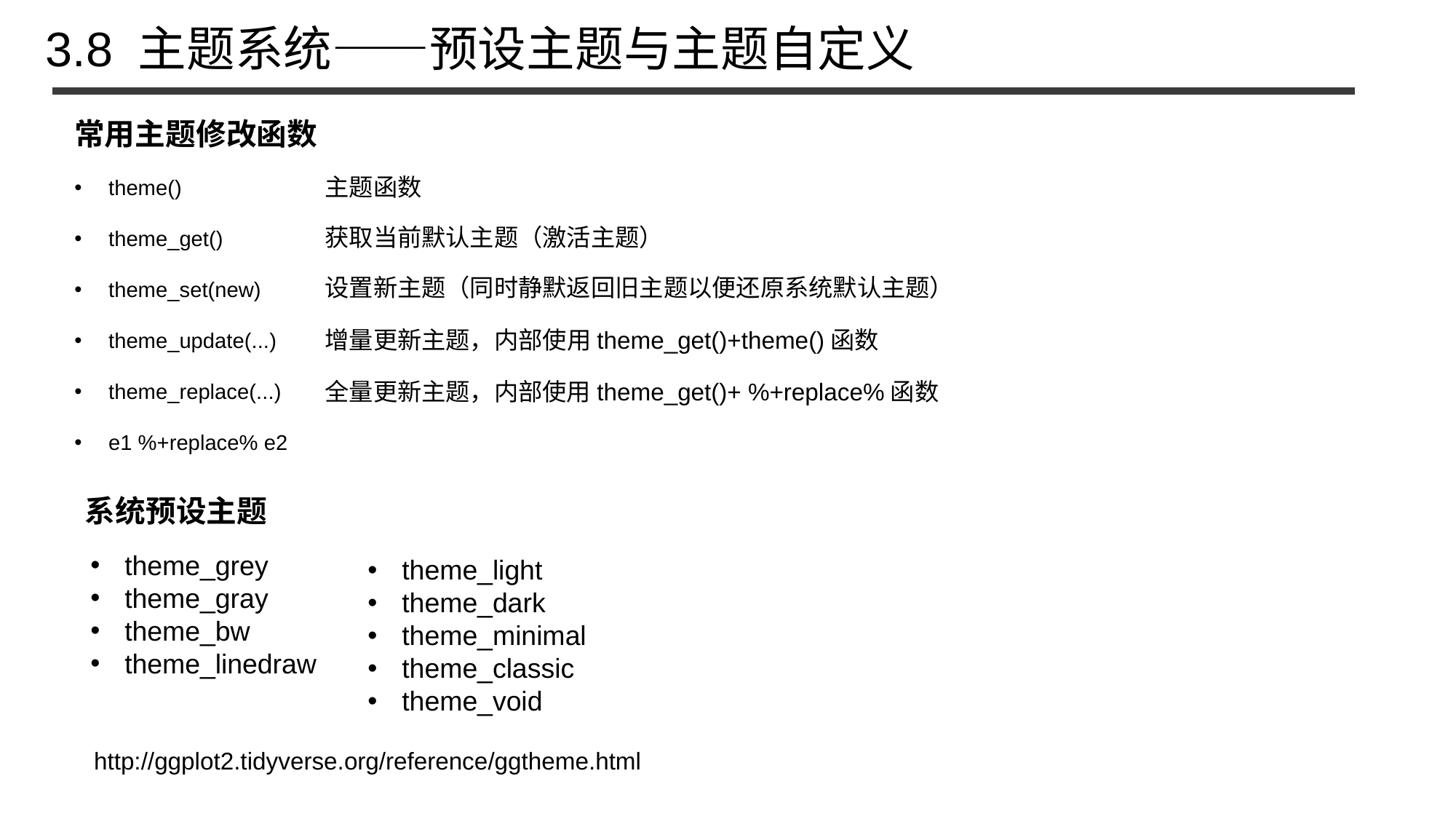

3.8 主题系统——预设主题与主题自定义
常用主题修改函数
主题函数
theme()

theme_get()

theme_set(new)

theme_update(...)

theme_replace(...)

e1 %+replace% e2
获取当前默认主题（激活主题）
设置新主题（同时静默返回旧主题以便还原系统默认主题）
增量更新主题，内部使用theme_get()+theme()函数
全量更新主题，内部使用theme_get()+ %+replace%函数
系统预设主题
theme_grey
theme_gray
theme_bw
theme_linedraw
theme_light
theme_dark
theme_minimal
theme_classic
theme_void
http://ggplot2.tidyverse.org/reference/ggtheme.html